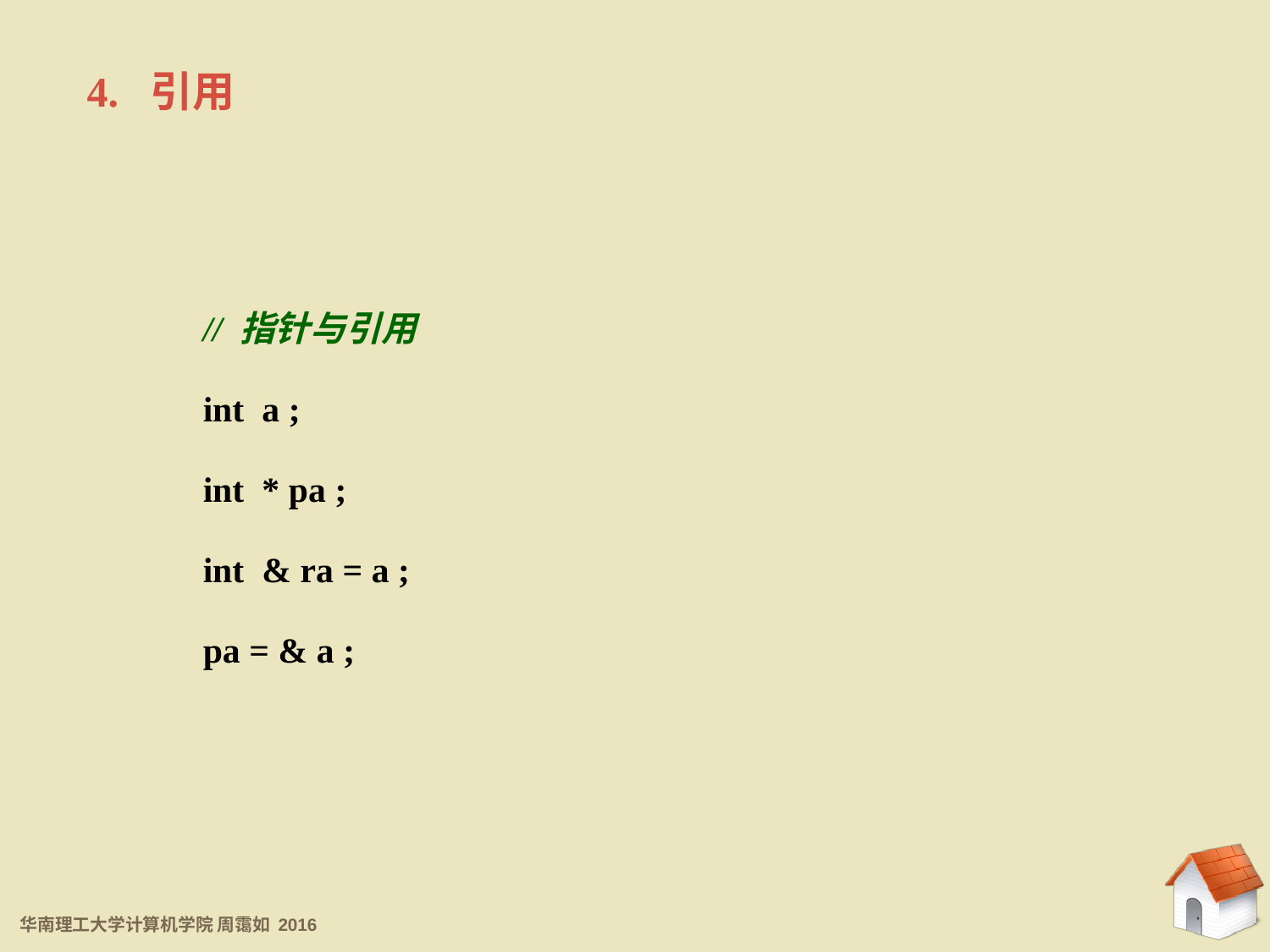

4.  引用
// 指针与引用
int  a ;
int  * pa ;
int  & ra = a ;
pa = & a ;